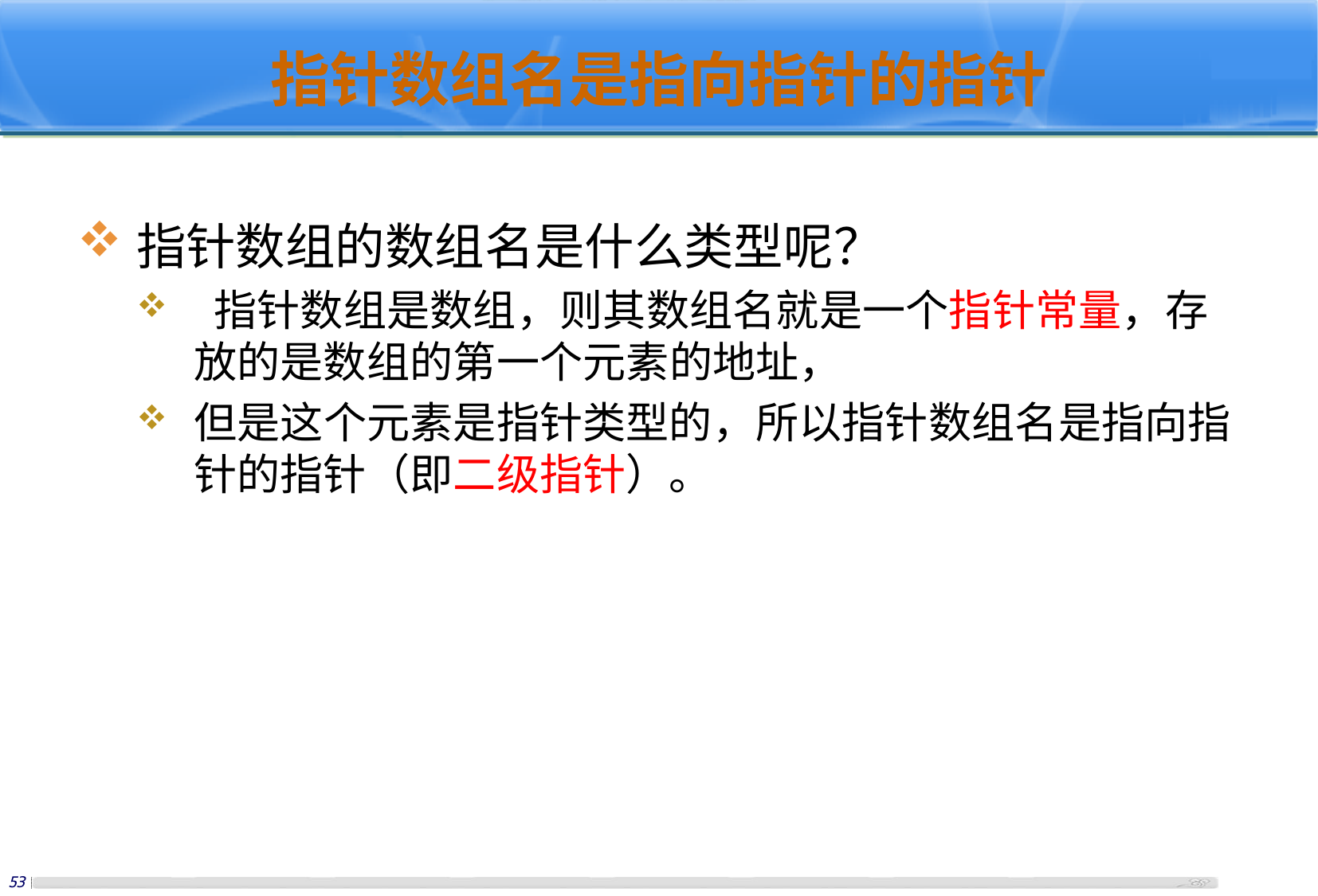

# 指针数组名是指向指针的指针
指针数组的数组名是什么类型呢？
 指针数组是数组，则其数组名就是一个指针常量，存放的是数组的第一个元素的地址，
但是这个元素是指针类型的，所以指针数组名是指向指针的指针（即二级指针）。